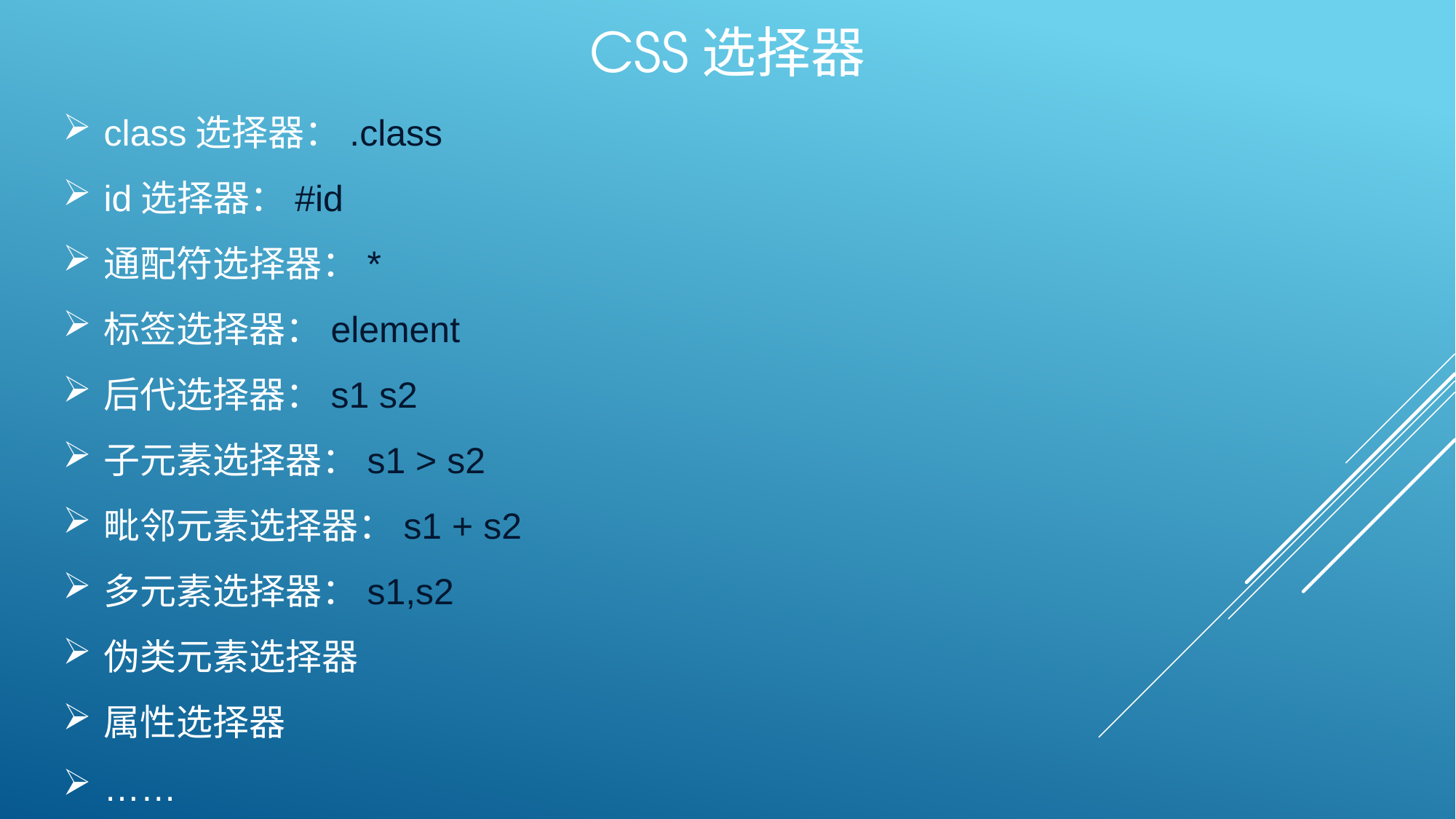

# CSS选择器
class选择器：.class
id选择器：#id
通配符选择器：*
标签选择器：element
后代选择器：s1 s2
子元素选择器：s1 > s2
毗邻元素选择器：s1 + s2
多元素选择器：s1,s2
伪类元素选择器
属性选择器
……